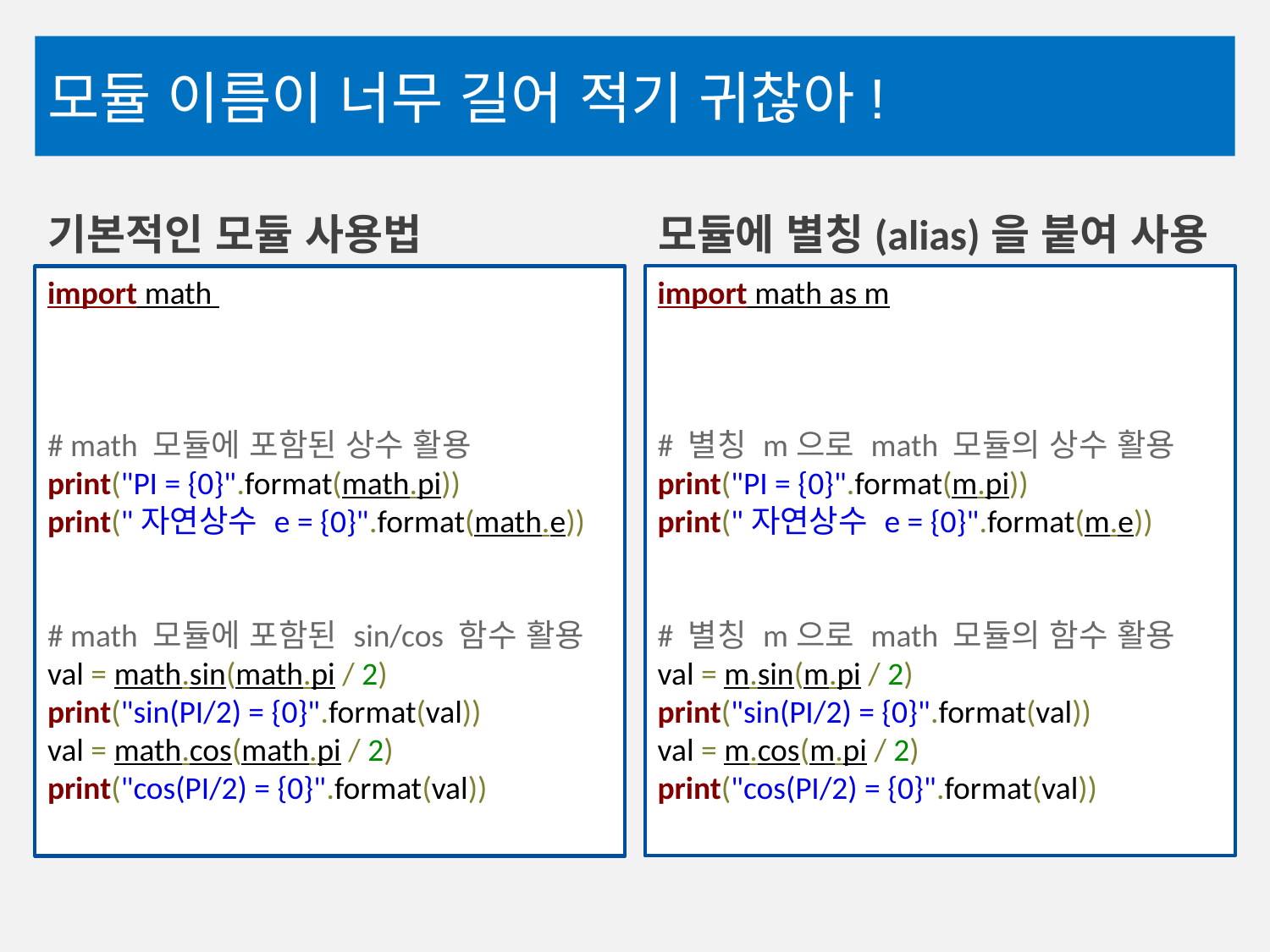

# 모듈 이름이 너무 길어 적기 귀찮아!
기본적인 모듈 사용법
모듈에 별칭(alias)을 붙여 사용
import math as m

# 별칭 m으로 math 모듈의 상수 활용
print("PI = {0}".format(m.pi))
print("자연상수 e = {0}".format(m.e))

# 별칭 m으로 math 모듈의 함수 활용
val = m.sin(m.pi / 2)
print("sin(PI/2) = {0}".format(val))
val = m.cos(m.pi / 2)
print("cos(PI/2) = {0}".format(val))

import math

# math 모듈에 포함된 상수 활용
print("PI = {0}".format(math.pi))
print("자연상수 e = {0}".format(math.e))

# math 모듈에 포함된 sin/cos 함수 활용
val = math.sin(math.pi / 2)
print("sin(PI/2) = {0}".format(val))
val = math.cos(math.pi / 2)
print("cos(PI/2) = {0}".format(val))